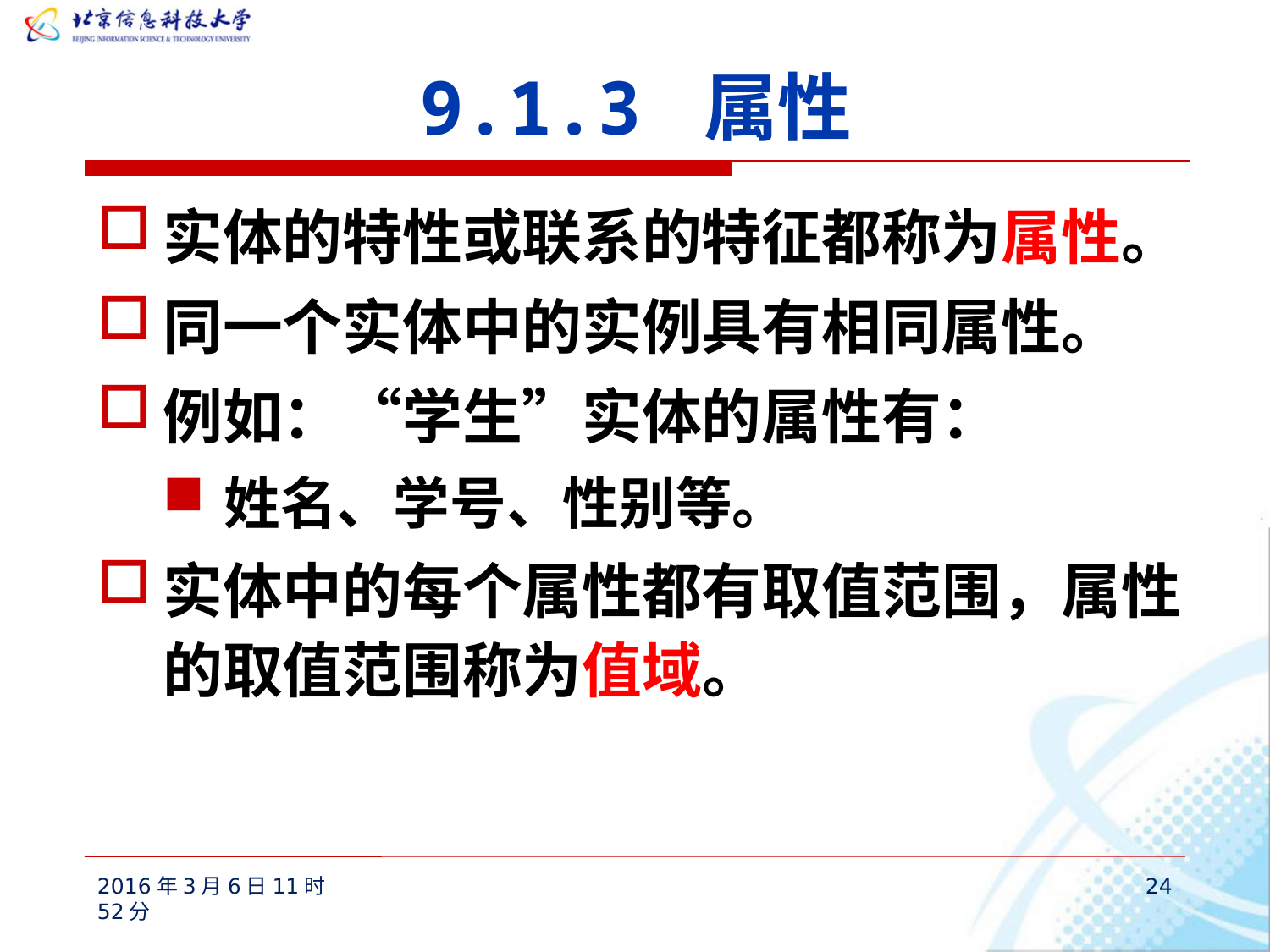

# 9.1.3 属性
实体的特性或联系的特征都称为属性。
同一个实体中的实例具有相同属性。
例如：“学生”实体的属性有：
姓名、学号、性别等。
实体中的每个属性都有取值范围，属性的取值范围称为值域。
2016年3月6日11时52分
24